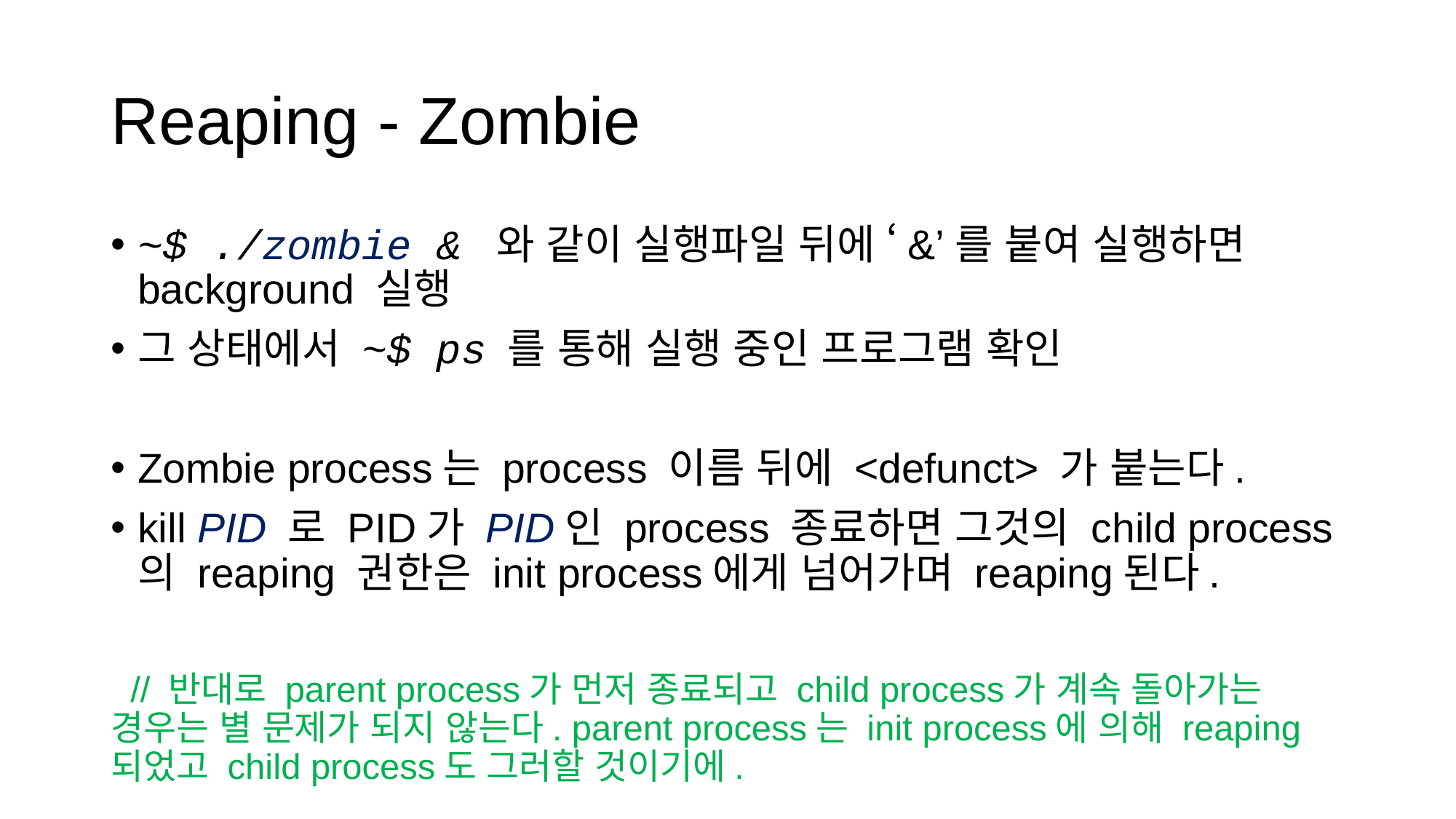

# Reaping - Zombie
~$ ./zombie & 와 같이 실행파일 뒤에 ‘&’를 붙여 실행하면 background 실행
그 상태에서 ~$ ps 를 통해 실행 중인 프로그램 확인

Zombie process는 process 이름 뒤에 <defunct> 가 붙는다.
kill PID 로 PID가 PID인 process 종료하면 그것의 child process의 reaping 권한은 init process에게 넘어가며 reaping된다.

  // 반대로 parent process가 먼저 종료되고 child process가 계속 돌아가는 경우는 별 문제가 되지 않는다. parent process는 init process에 의해 reaping되었고 child process도 그러할 것이기에.